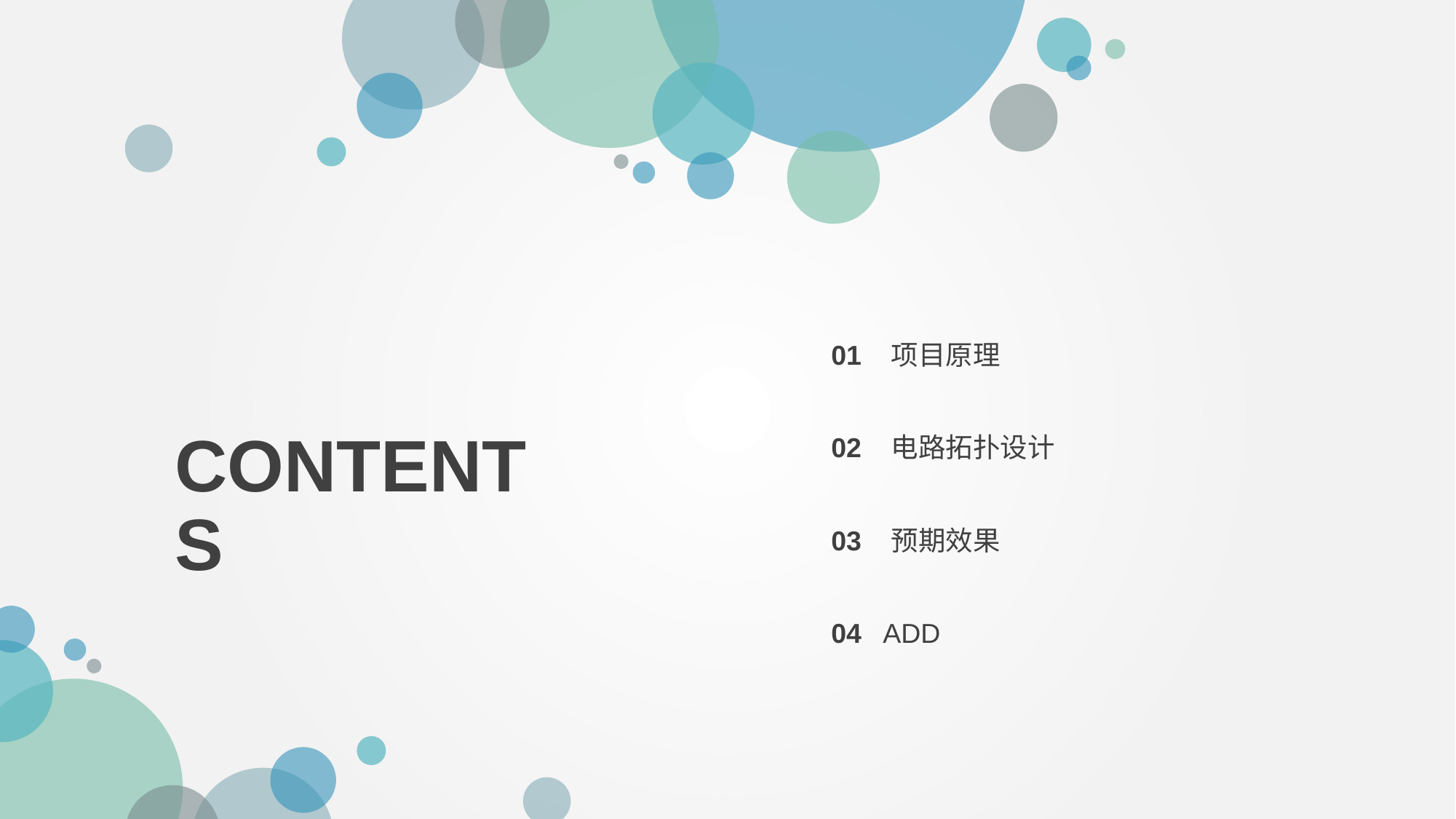

01   项目原理
02   电路拓扑设计
CONTENTS
03   预期效果
04   ADD